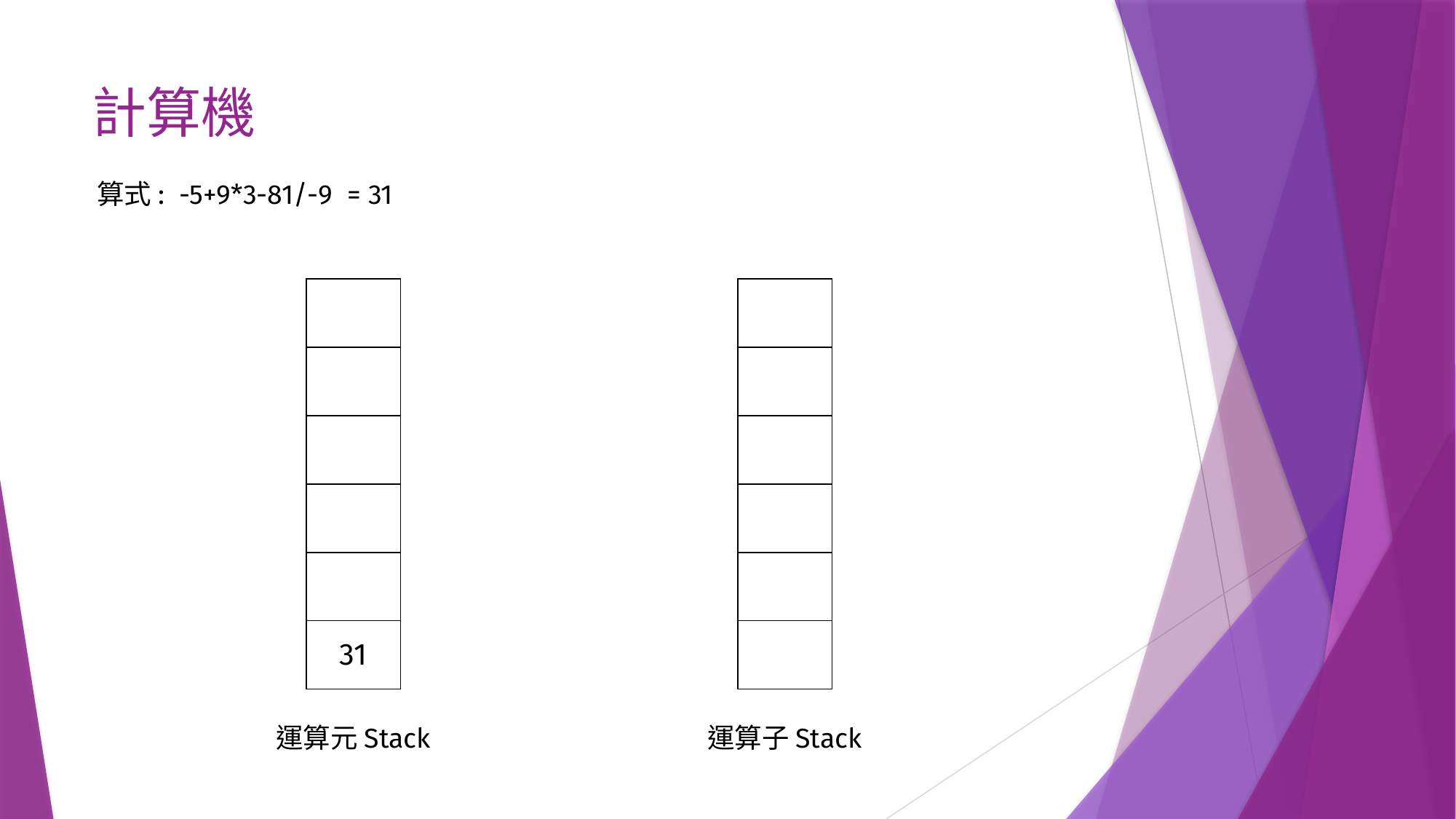

# 計算機
算式:  -5+9*3-81/-9  = 31
|  |
| --- |
|  |
|  |
|  |
|  |
| 31 |
|  |
| --- |
|  |
|  |
|  |
|  |
|  |
運算元Stack
運算子Stack